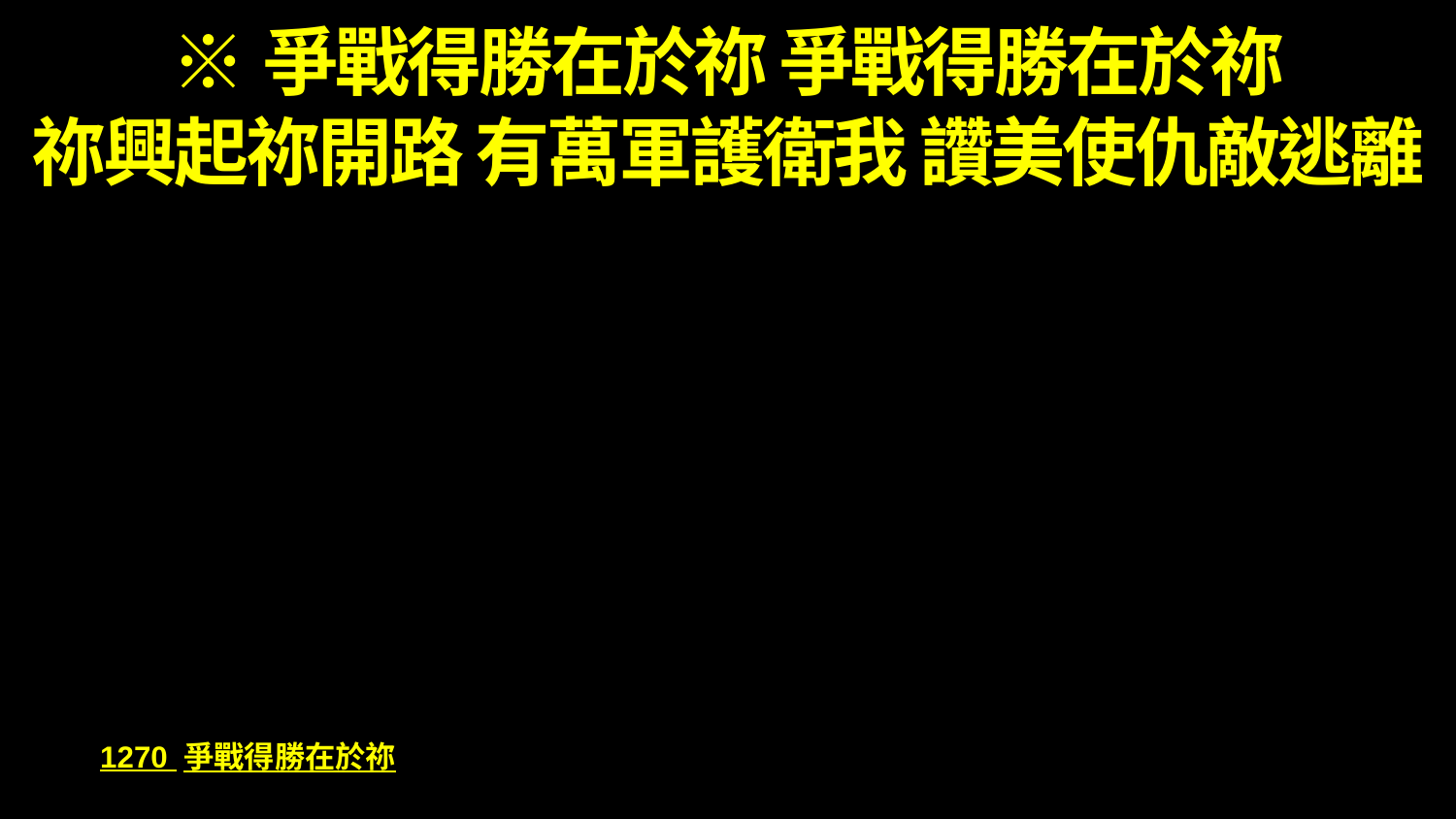

※爭戰得勝在於祢 爭戰得勝在於祢
祢興起祢開路 有萬軍護衛我 讚美使仇敵逃離
1270 爭戰得勝在於祢